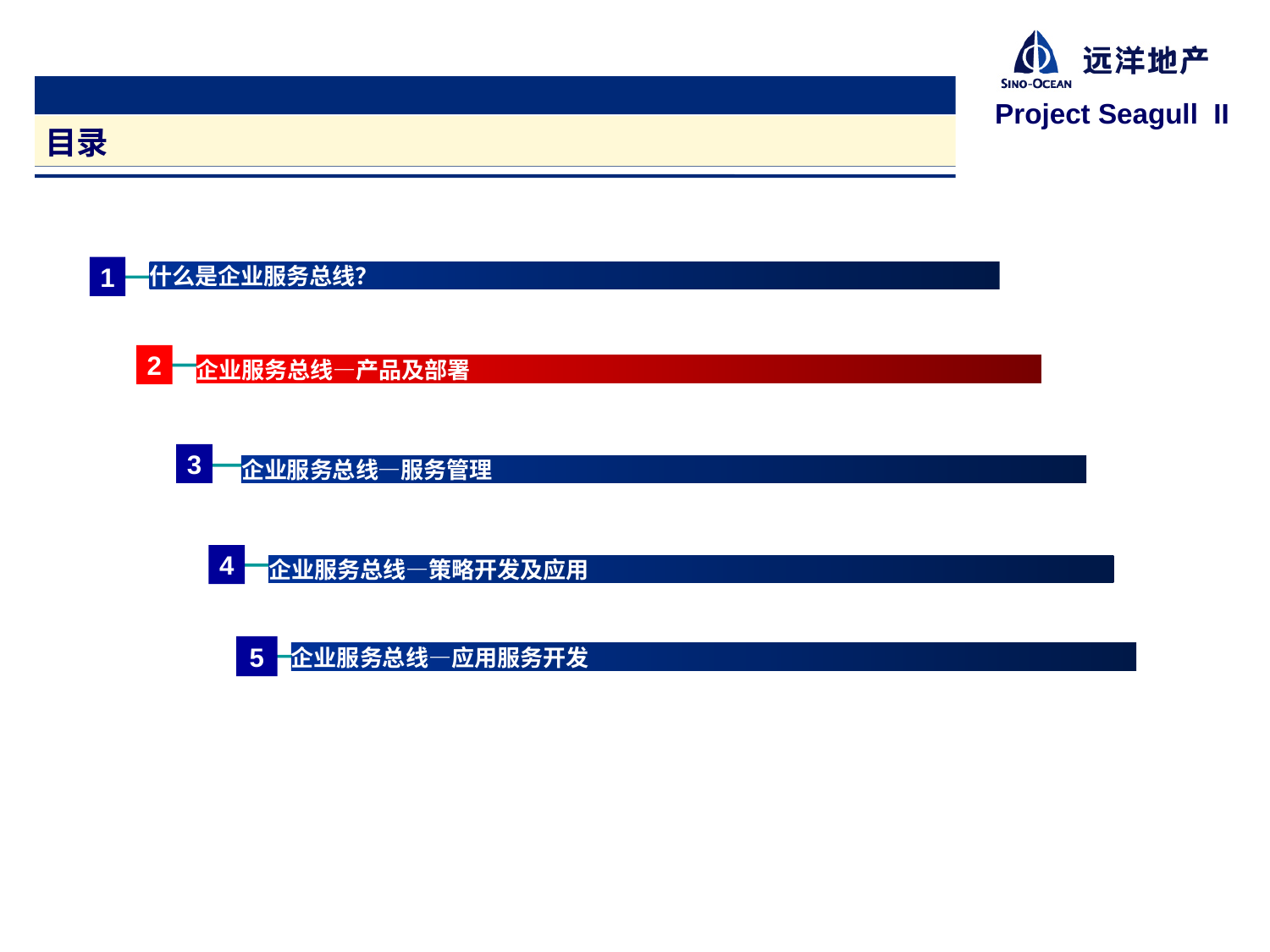

目录

1
什么是企业服务总线？

2
企业服务总线—产品及部署

3
企业服务总线—服务管理

4
企业服务总线—策略开发及应用

5
企业服务总线—应用服务开发